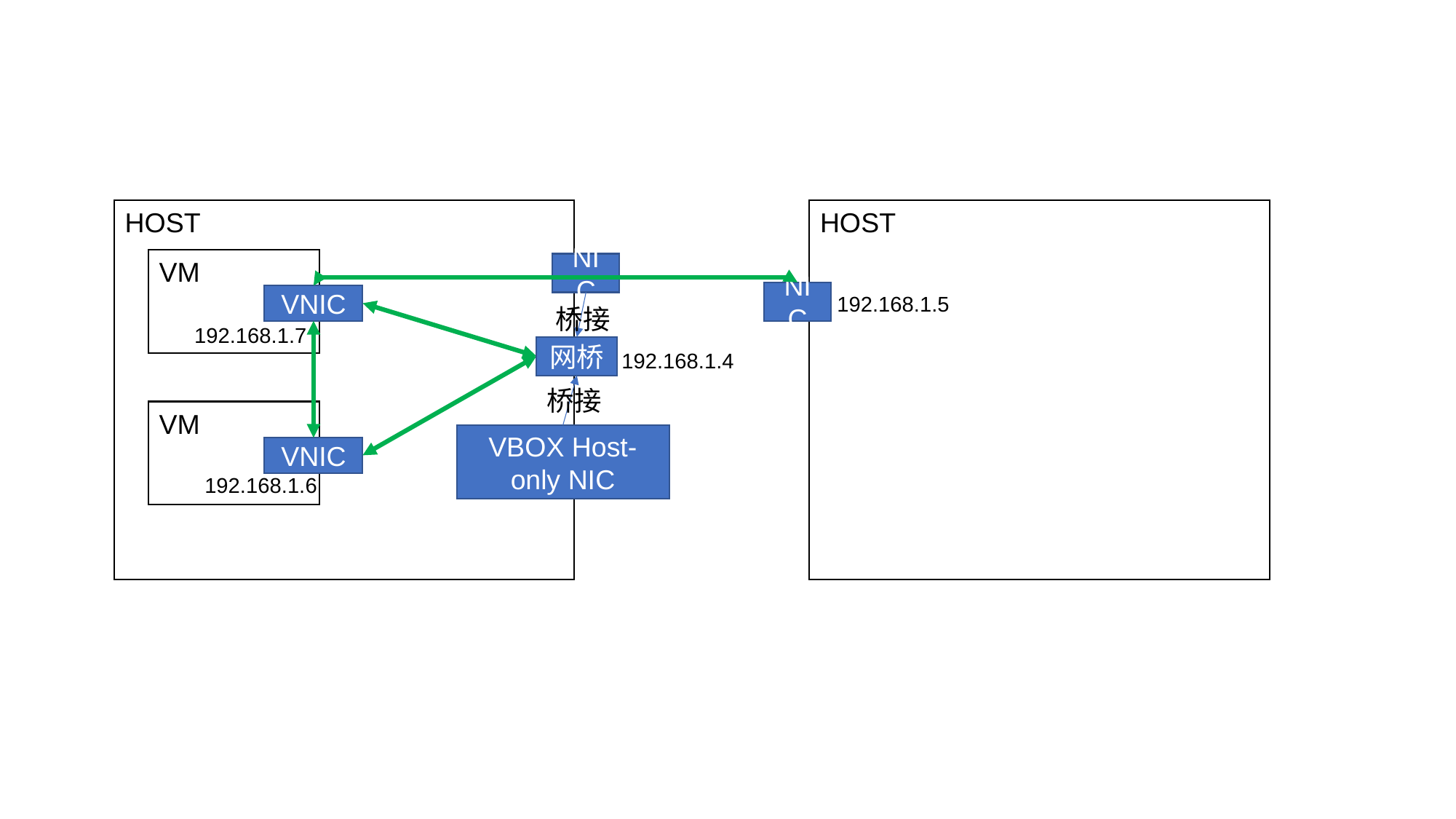

HOST
HOST
VM
NIC
NIC
VNIC
192.168.1.5
桥接
192.168.1.7
网桥
192.168.1.4
桥接
VM
VBOX Host-only NIC
VNIC
192.168.1.6